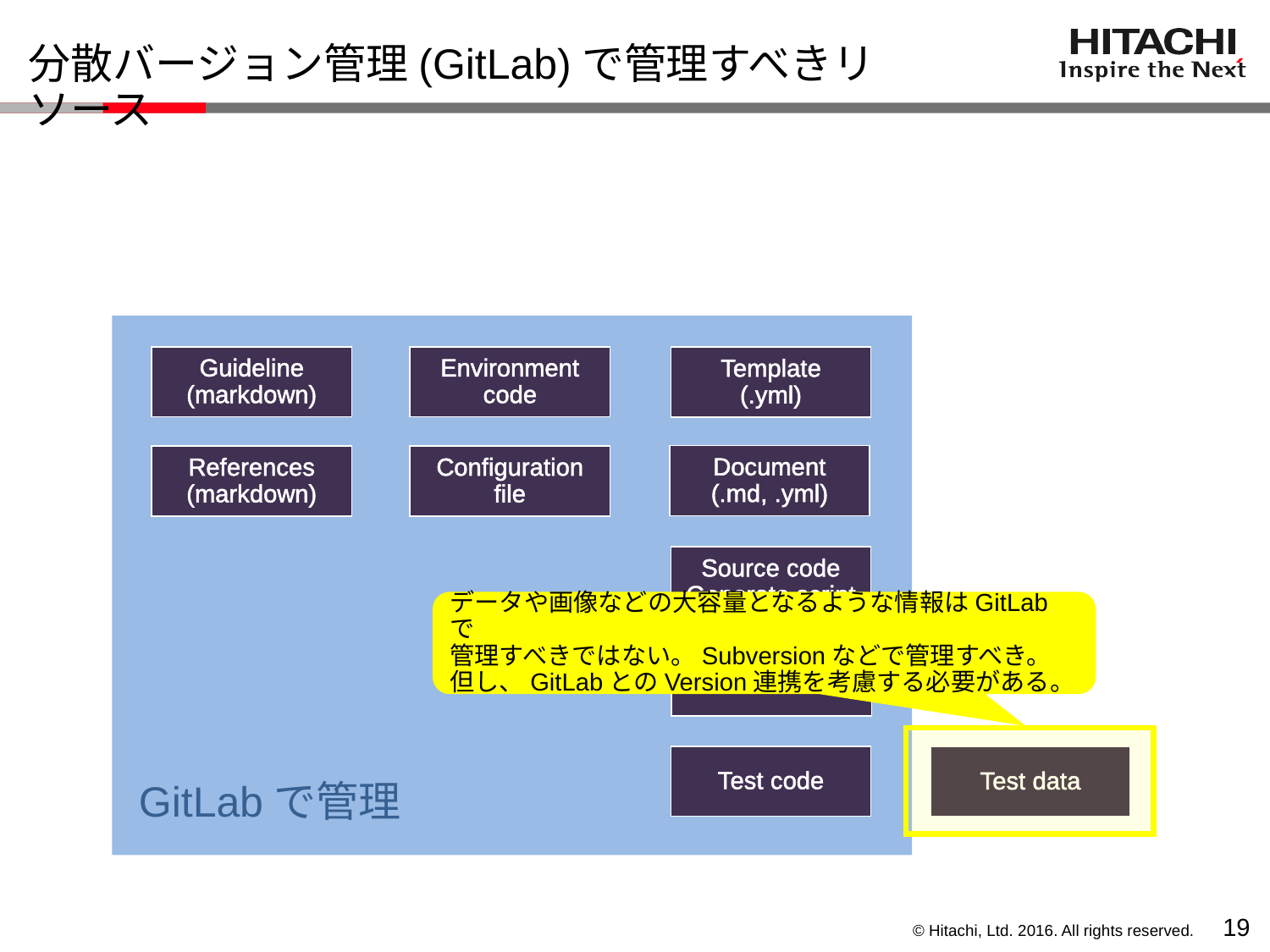

# 分散バージョン管理(GitLab)で管理すべきリソース

Guideline
(markdown)
Environment
code
Template
(.yml)
Document
(.md, .yml)
Configuration
file
References
(markdown)
Source code
Generate script
データや画像などの大容量となるような情報はGitLabで
管理すべきではない。Subversionなどで管理すべき。
但し、GitLabとのVersion連携を考慮する必要がある。
Source code

Test code
Test data
GitLabで管理
19